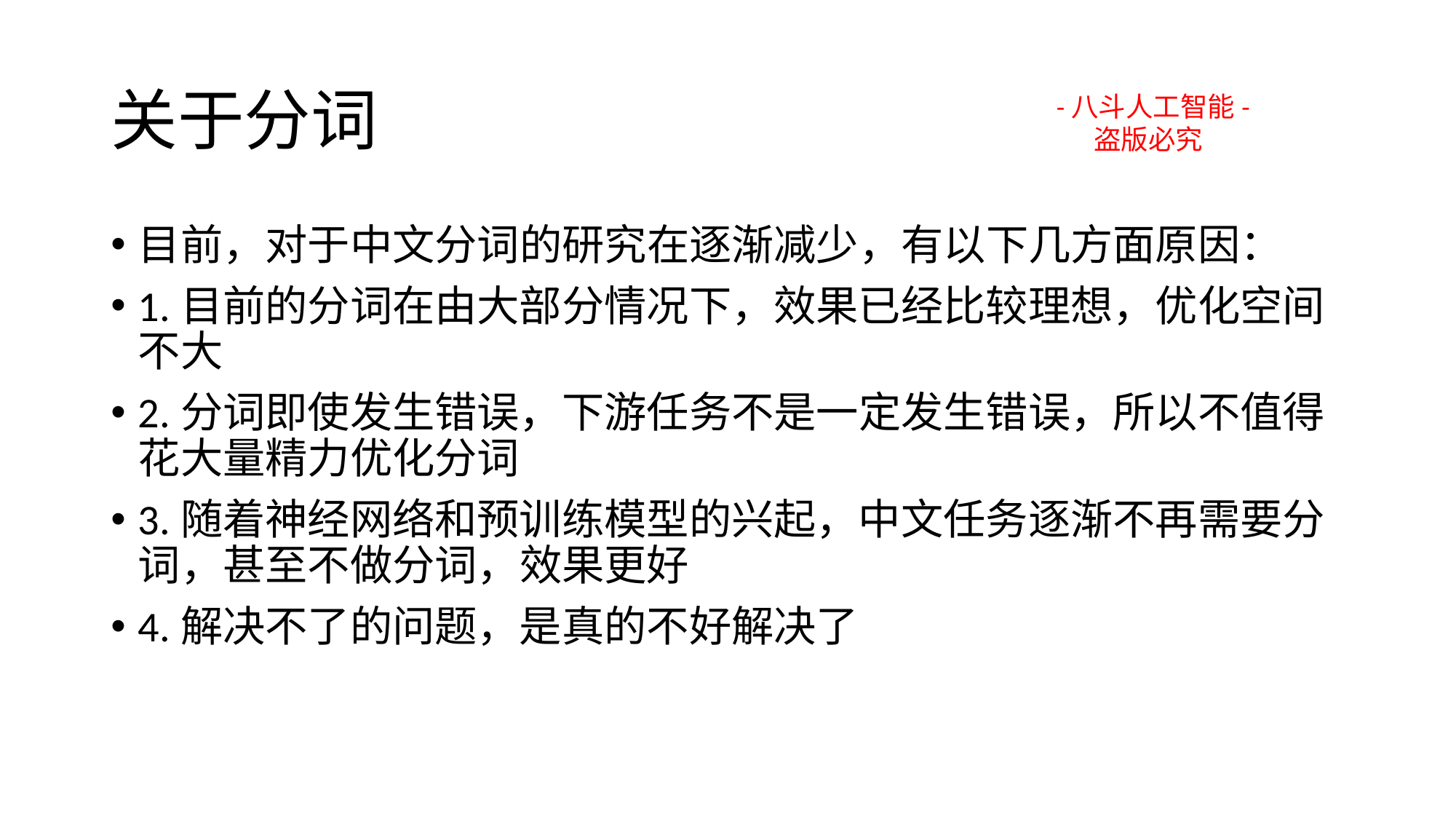

# 关于分词
-八斗人工智能-
     盗版必究
目前，对于中文分词的研究在逐渐减少，有以下几方面原因：
1.目前的分词在由大部分情况下，效果已经比较理想，优化空间不大
2.分词即使发生错误，下游任务不是一定发生错误，所以不值得花大量精力优化分词
3.随着神经网络和预训练模型的兴起，中文任务逐渐不再需要分词，甚至不做分词，效果更好
4.解决不了的问题，是真的不好解决了